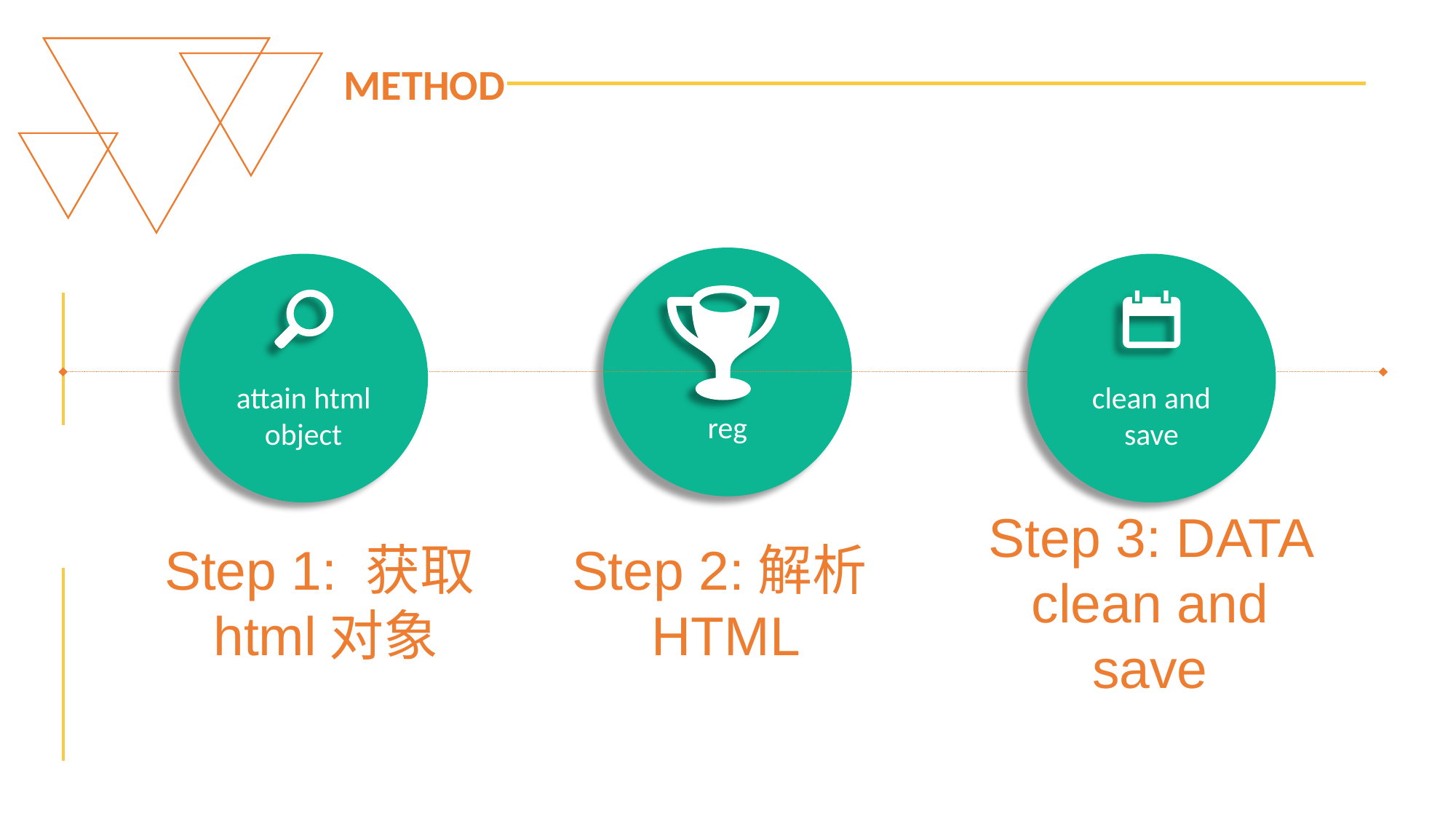

METHOD

Morbi dignissim nisl in diam sagittis, id dapibus nulla pretium.

reg

attain html object

clean and save

Step 1: 获取html对象
Step 2:解析HTML
Step 3: DATA clean and save
Lorem ipsum dolor sit amet, consectetur adipiscing elit. Lorem Ipsum has been the industry's standard dummy text ever since the 1500s.
Lorem ipsum dolor sit amet, consectetur adipiscing elit. Lorem Ipsum has been the industry's standard dummy text ever since the 1500s.
Lorem ipsum dolor sit amet, consectetur adipiscing elit. Lorem Ipsum has been the industry's standard dummy text ever since the 1500s.